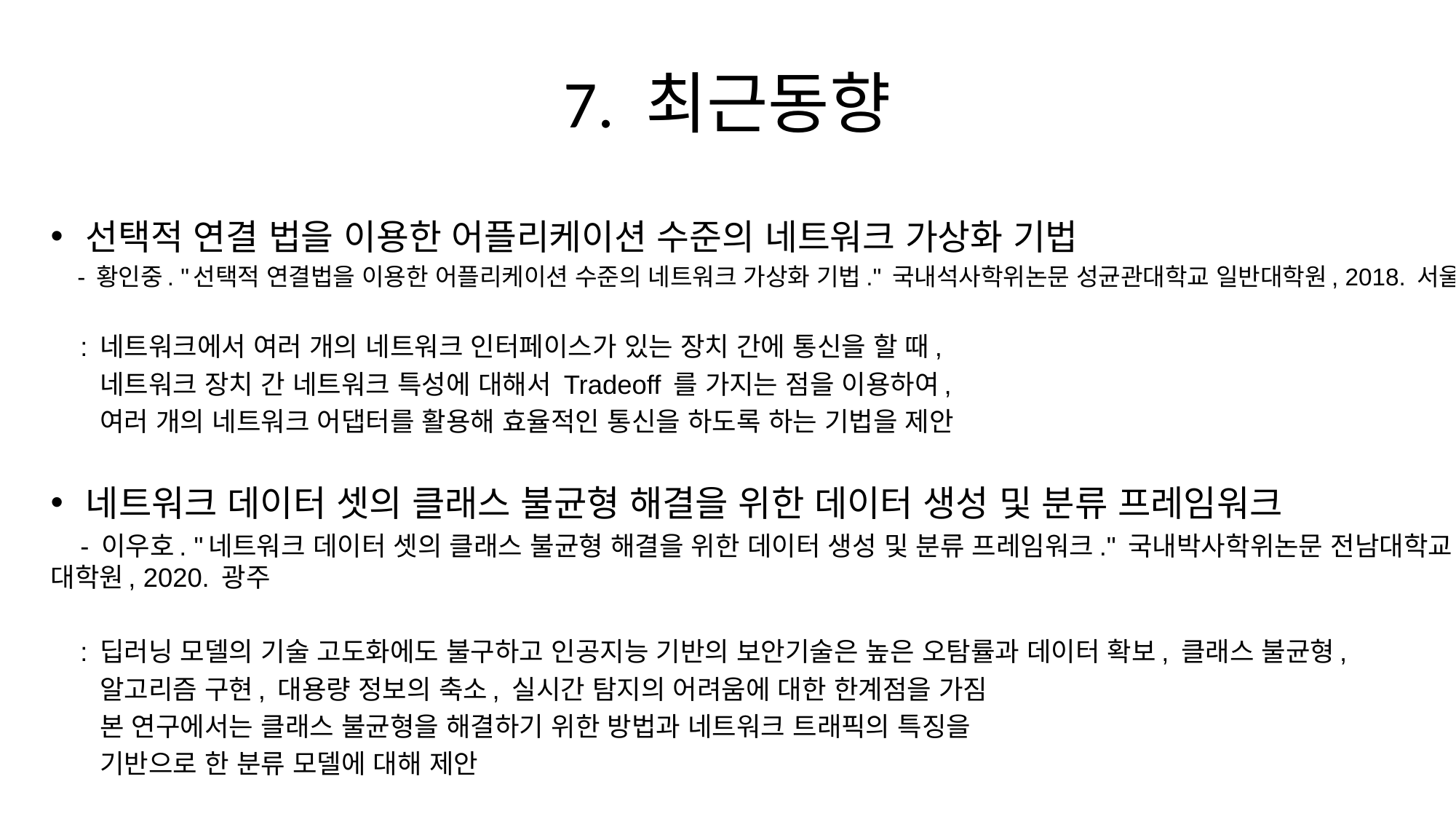

# 7. 최근동향
선택적 연결 법을 이용한 어플리케이션 수준의 네트워크 가상화 기법
    - 황인중. "선택적 연결법을 이용한 어플리케이션 수준의 네트워크 가상화 기법." 국내석사학위논문 성균관대학교 일반대학원, 2018. 서울

    : 네트워크에서 여러 개의 네트워크 인터페이스가 있는 장치 간에 통신을 할 때,
      네트워크 장치 간 네트워크 특성에 대해서 Tradeoff 를 가지는 점을 이용하여,
      여러 개의 네트워크 어댑터를 활용해 효율적인 통신을 하도록 하는 기법을 제안

네트워크 데이터 셋의 클래스 불균형 해결을 위한 데이터 생성 및 분류 프레임워크
    - 이우호. "네트워크 데이터 셋의 클래스 불균형 해결을 위한 데이터 생성 및 분류 프레임워크." 국내박사학위논문 전남대학교 대학원, 2020. 광주

    : 딥러닝 모델의 기술 고도화에도 불구하고 인공지능 기반의 보안기술은 높은 오탐률과 데이터 확보, 클래스 불균형,
      알고리즘 구현, 대용량 정보의 축소, 실시간 탐지의 어려움에 대한 한계점을 가짐
      본 연구에서는 클래스 불균형을 해결하기 위한 방법과 네트워크 트래픽의 특징을
      기반으로 한 분류 모델에 대해 제안